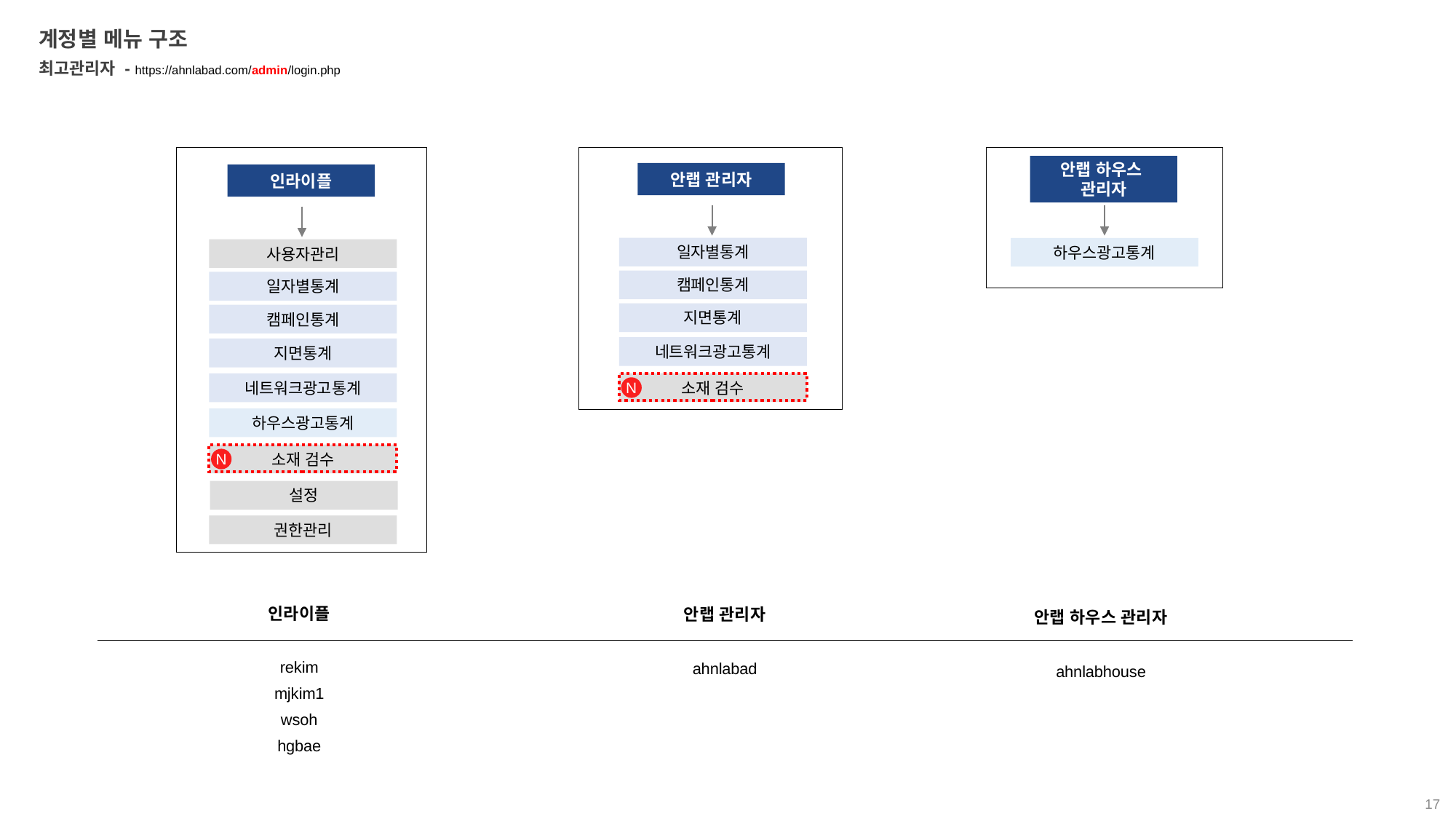

계정별 메뉴 구조
최고관리자 - https://ahnlabad.com/admin/login.php

안랩 하우스
관리자
안랩 관리자
인라이플
일자별통계
하우스광고통계
사용자관리
캠페인통계
일자별통계
지면통계
캠페인통계
네트워크광고통계
지면통계
소재 검수

네트워크광고통계
N
하우스광고통계
소재 검수

N
설정
권한관리
인라이플

rekim
mjkim1
wsoh
hgbae
안랩 관리자

ahnlabad
안랩 하우스 관리자

ahnlabhouse
17